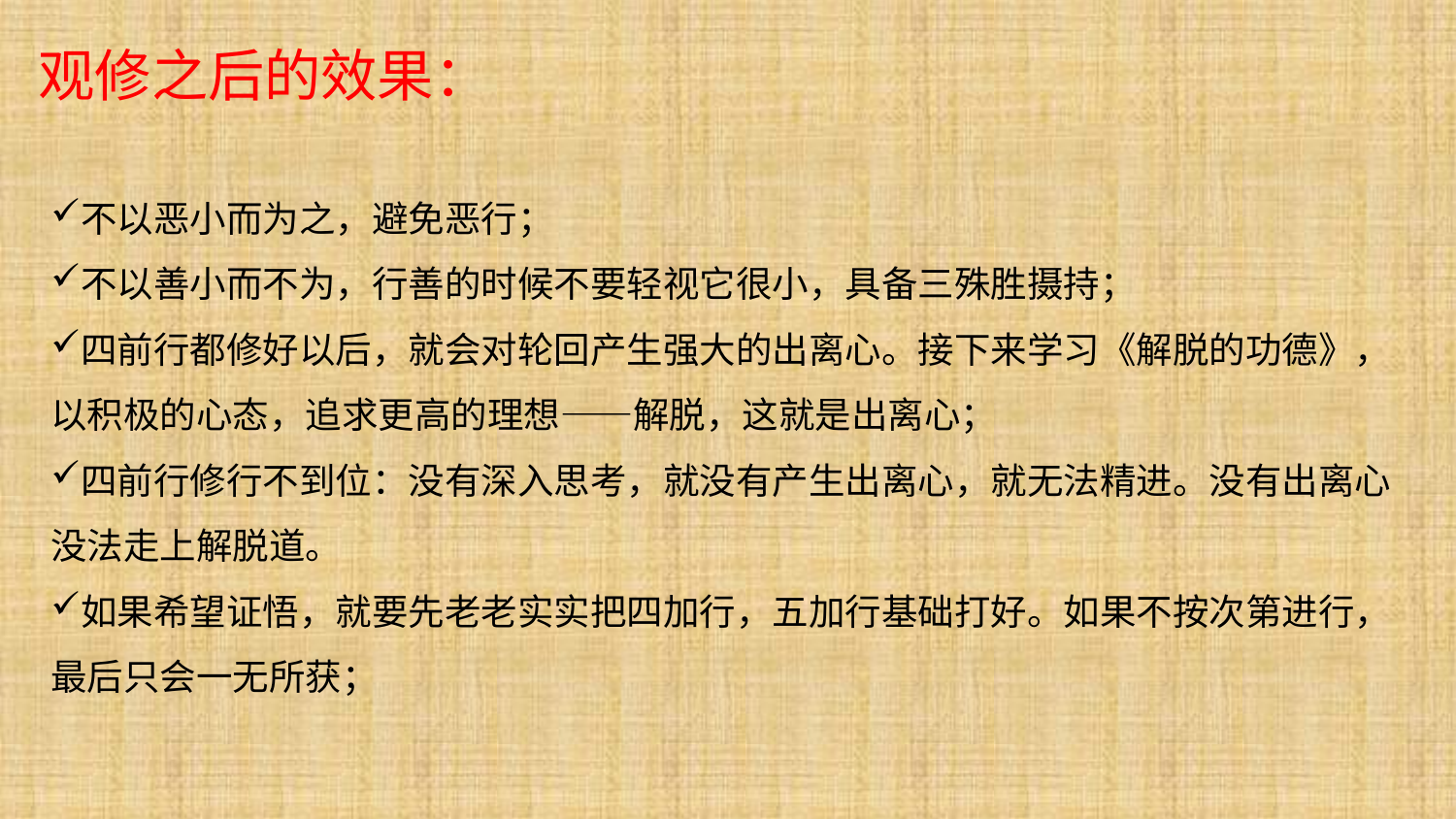

观修之后的效果：
不以恶小而为之，避免恶行；
不以善小而不为，行善的时候不要轻视它很小，具备三殊胜摄持；
四前行都修好以后，就会对轮回产生强大的出离心。接下来学习《解脱的功德》，以积极的心态，追求更高的理想——解脱，这就是出离心；
四前行修行不到位：没有深入思考，就没有产生出离心，就无法精进。没有出离心没法走上解脱道。
如果希望证悟，就要先老老实实把四加行，五加行基础打好。如果不按次第进行，最后只会一无所获；